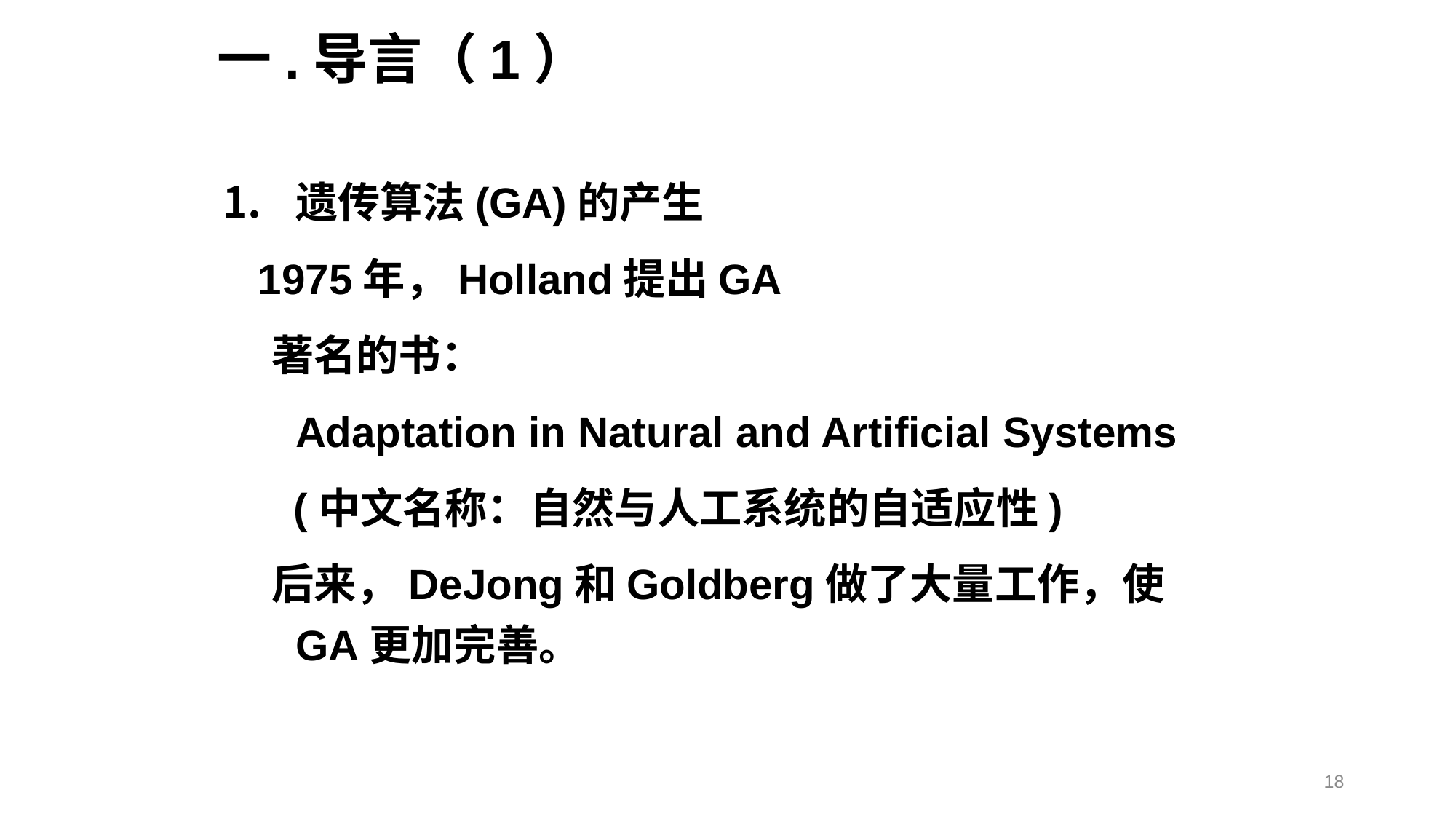

# 一.导言（1）
遗传算法(GA)的产生
   1975年，Holland提出GA
    著名的书：
	Adaptation in Natural and Artificial Systems
      (中文名称：自然与人工系统的自适应性)
    后来，DeJong和Goldberg做了大量工作，使GA更加完善。
18